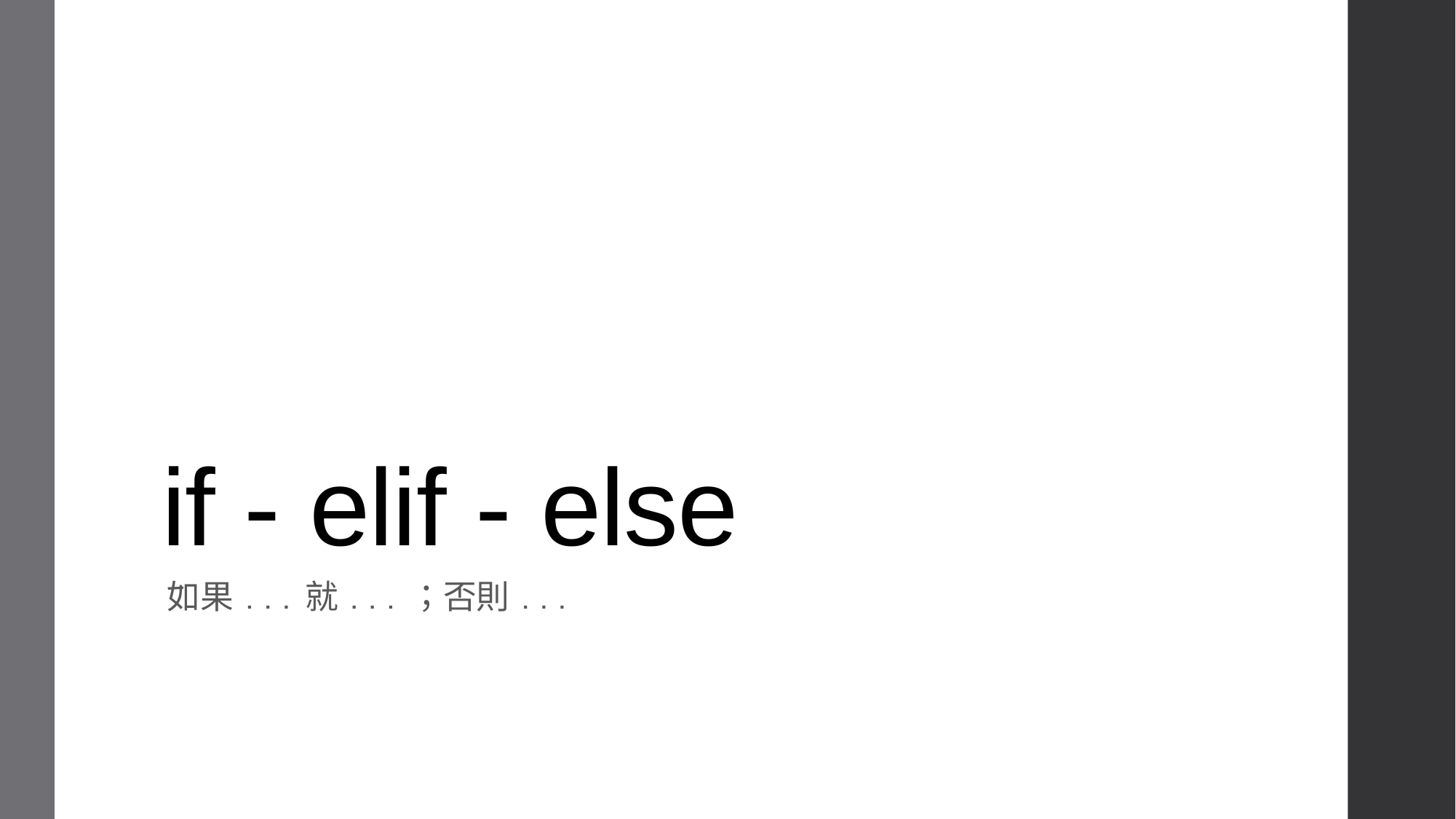

# if - elif - else
如果...就...；否則...